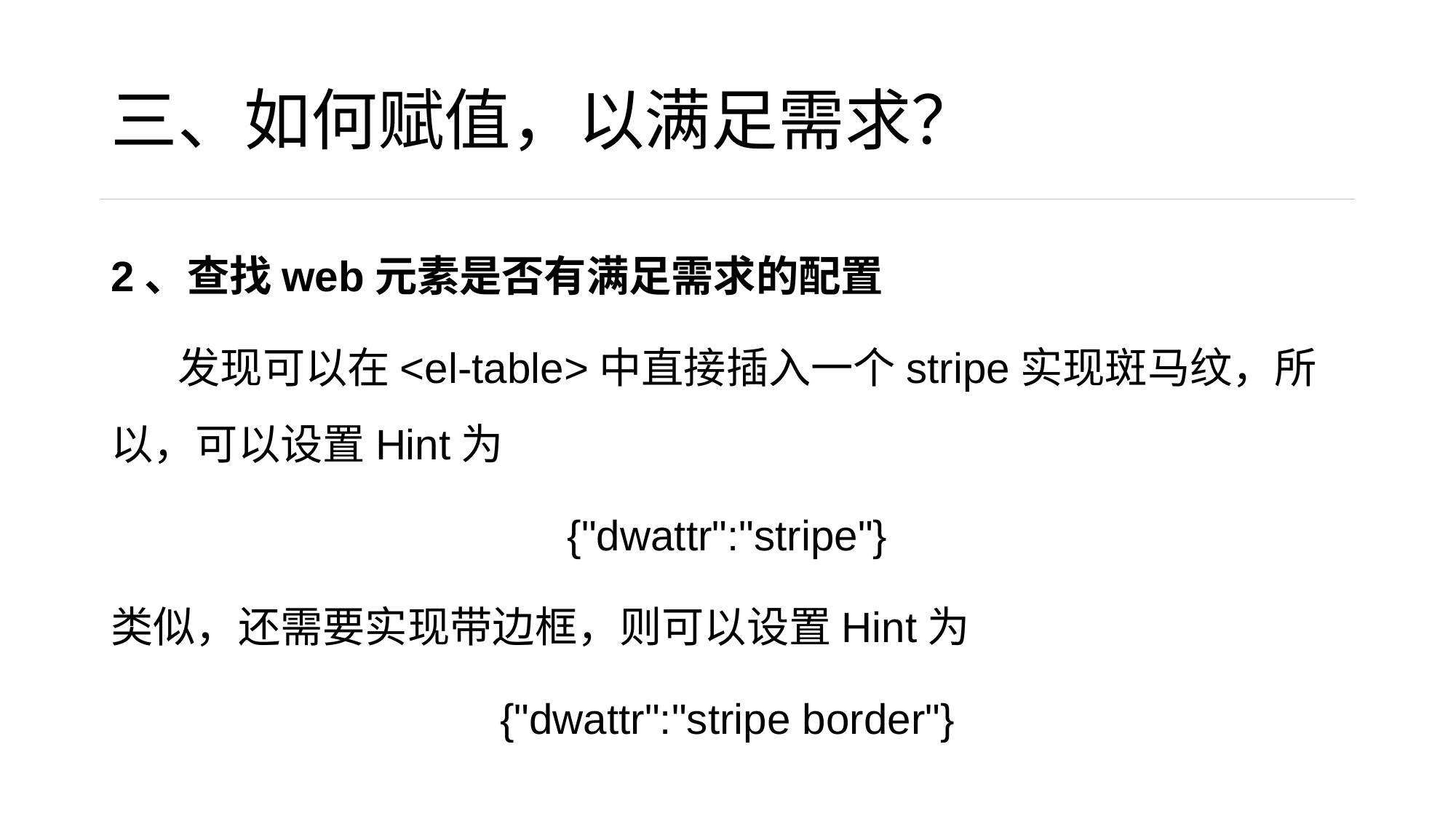

# 三、如何赋值，以满足需求？
2、查找web元素是否有满足需求的配置
      发现可以在<el-table>中直接插入一个stripe实现斑马纹，所以，可以设置Hint为
{"dwattr":"stripe"}
类似，还需要实现带边框，则可以设置Hint为
{"dwattr":"stripe border"}